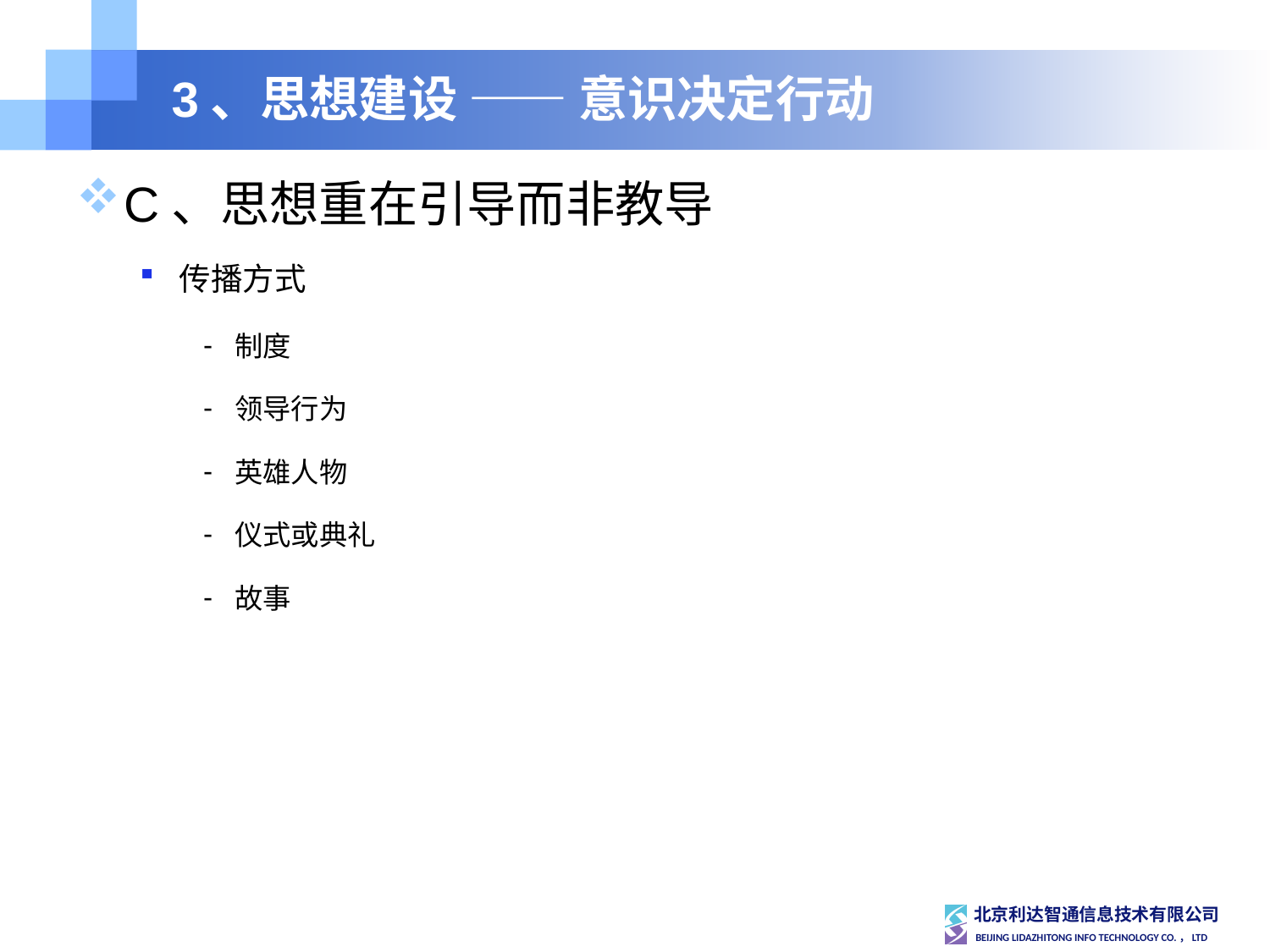

# 3、思想建设 —— 意识决定行动
C、思想重在引导而非教导
传播方式
制度
领导行为
英雄人物
仪式或典礼
故事